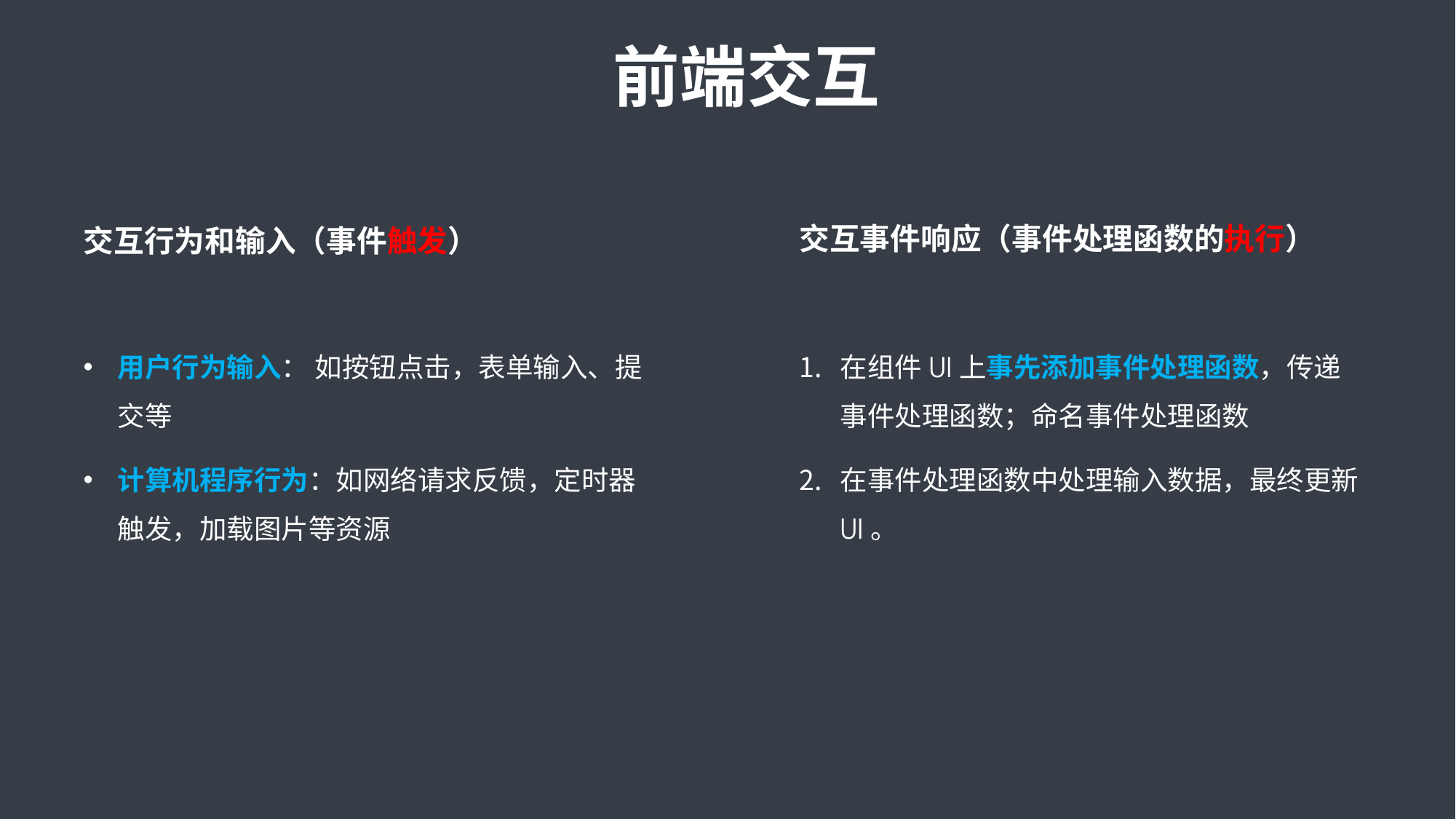

前端交互
交互事件响应（事件处理函数的执行）
交互行为和输入（事件触发）
用户行为输入： 如按钮点击，表单输入、提交等
计算机程序行为：如网络请求反馈，定时器触发，加载图片等资源
在组件UI上事先添加事件处理函数，传递事件处理函数；命名事件处理函数
在事件处理函数中处理输入数据，最终更新UI。